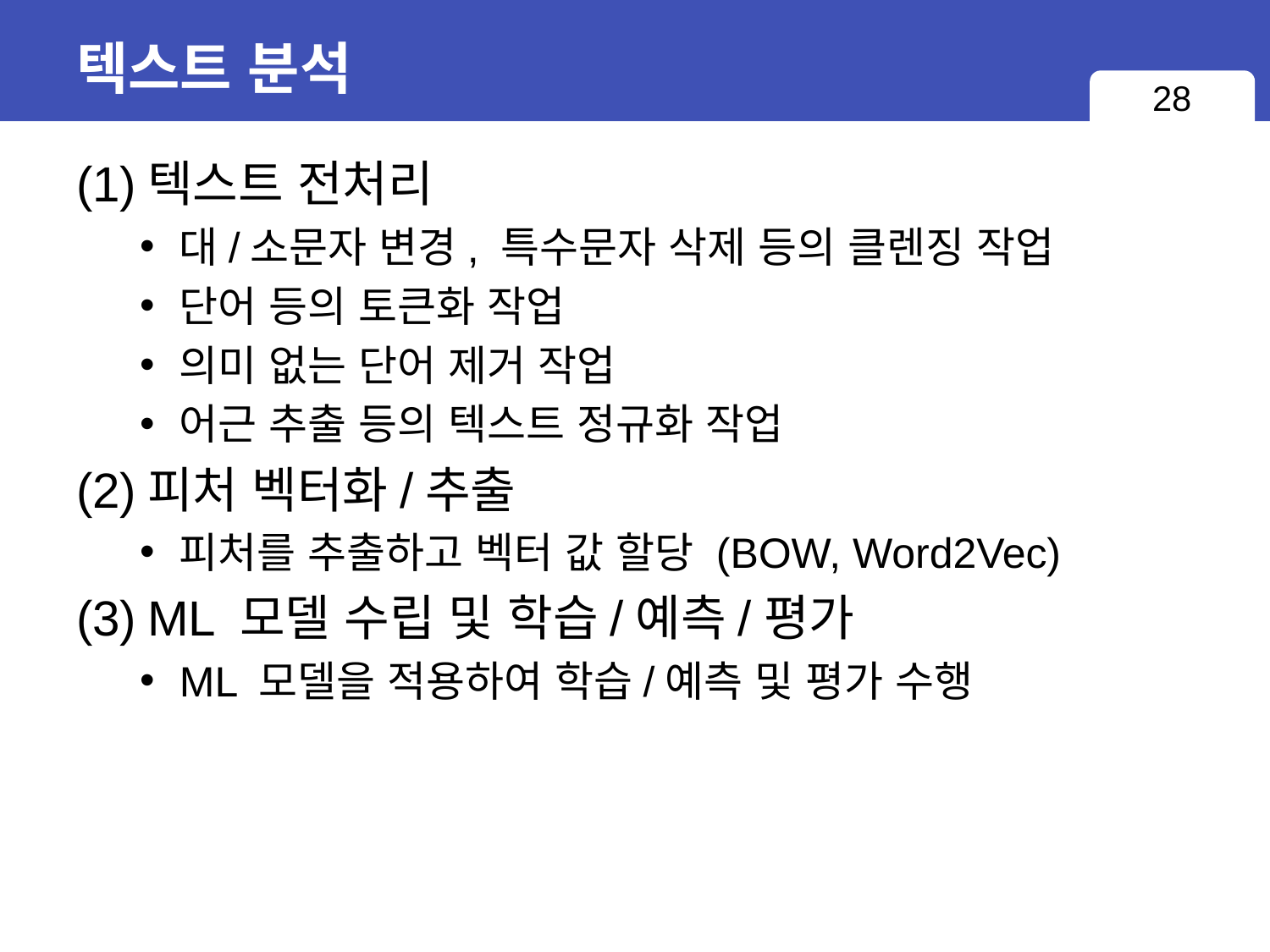

# 텍스트 분석
28
텍스트 전처리
대/소문자 변경, 특수문자 삭제 등의 클렌징 작업
단어 등의 토큰화 작업
의미 없는 단어 제거 작업
어근 추출 등의 텍스트 정규화 작업
피처 벡터화/추출
피처를 추출하고 벡터 값 할당 (BOW, Word2Vec)
ML 모델 수립 및 학습/예측/평가
ML 모델을 적용하여 학습/예측 및 평가 수행